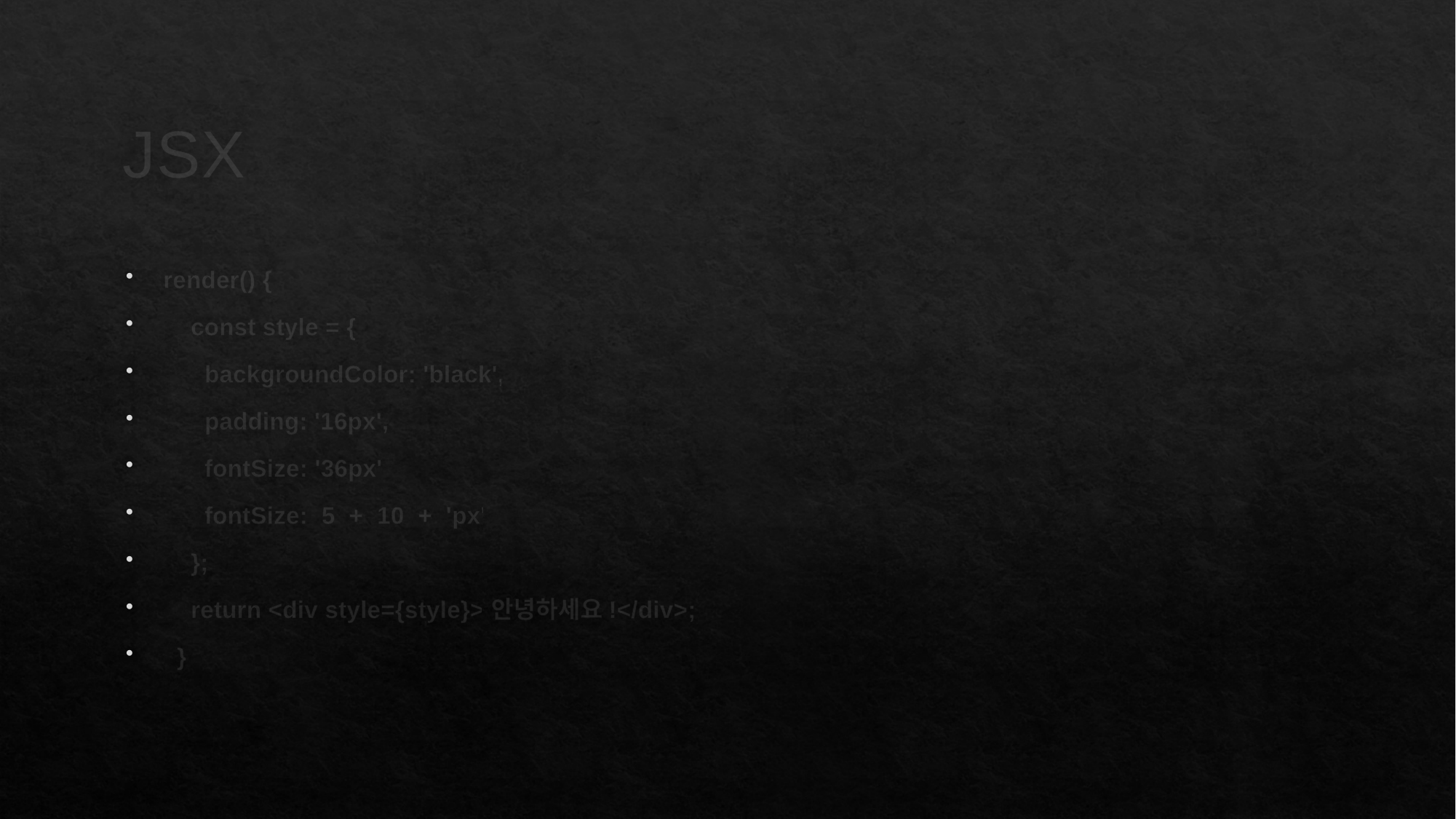

# JSX
render() {
    const style = {
      backgroundColor: 'black',
      padding: '16px',
      fontSize: '36px'
      fontSize:  5  +  10  +  'px'
    };
    return <div style={style}>안녕하세요!</div>;
  }